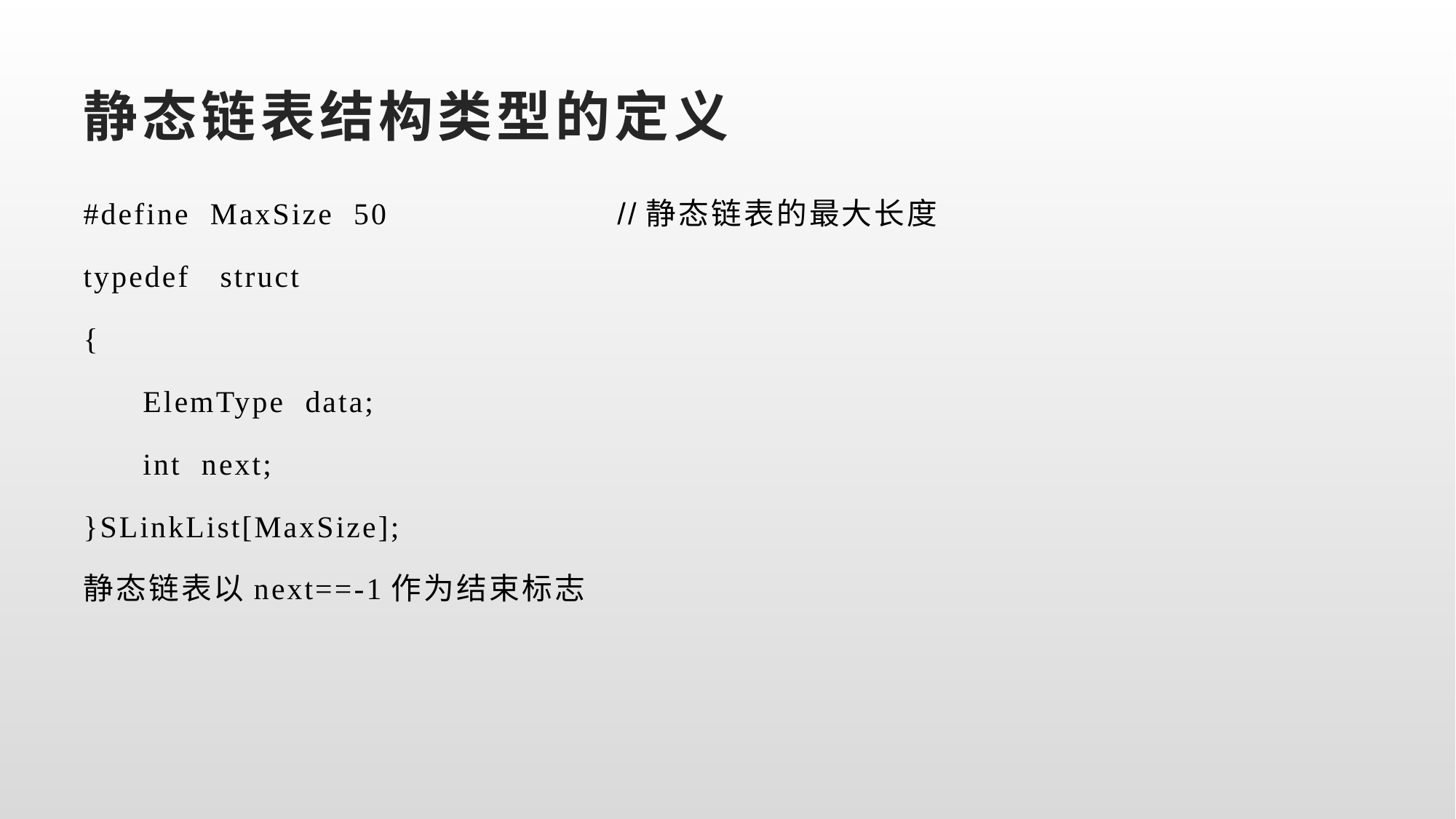

# 静态链表结构类型的定义
#define  MaxSize  50                       //静态链表的最大长度
typedef   struct
{
      ElemType  data;
      int  next;
}SLinkList[MaxSize];
静态链表以next==-1作为结束标志